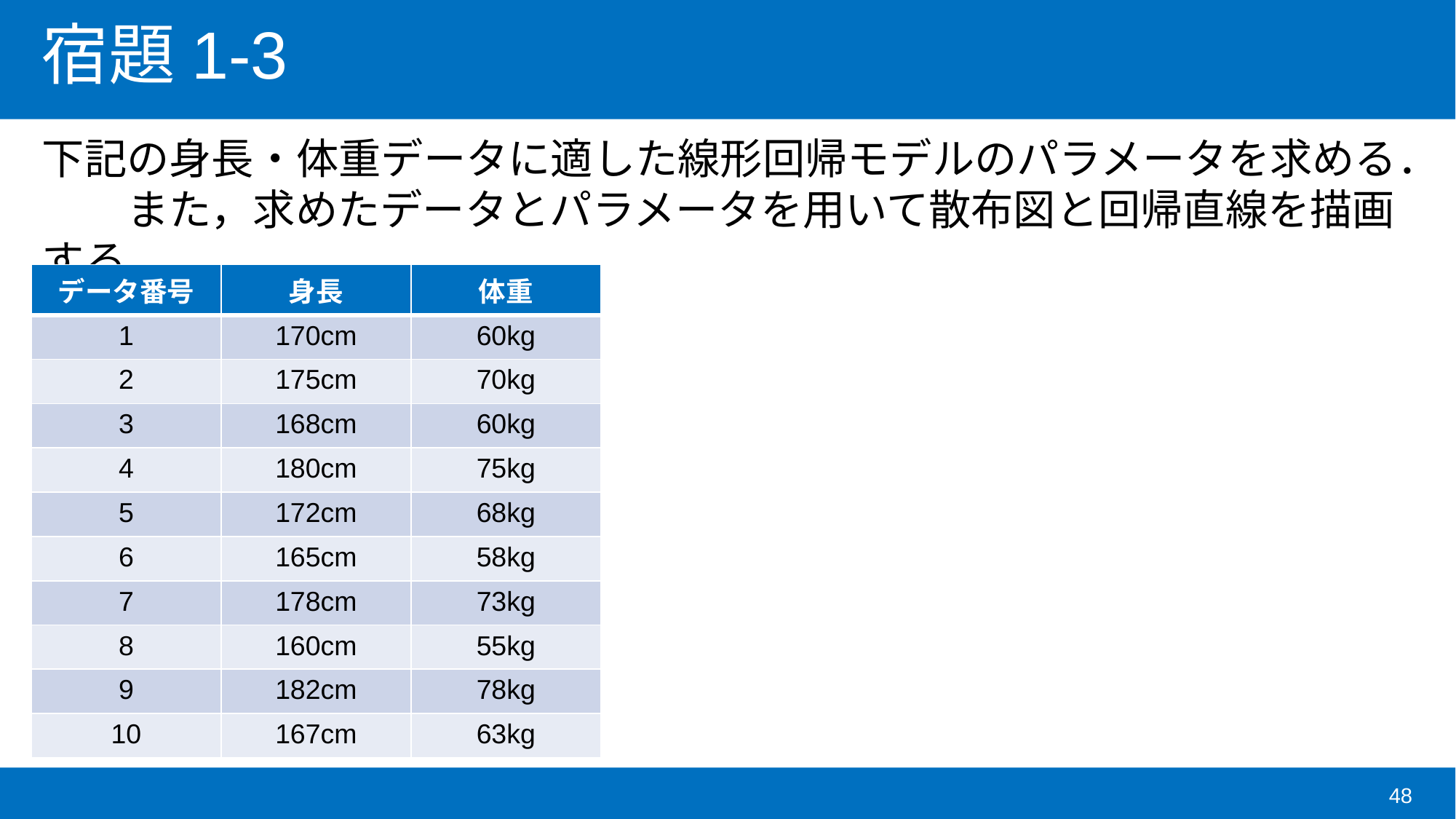

# 宿題1-3
下記の身長・体重データに適した線形回帰モデルのパラメータを求める．　　また，求めたデータとパラメータを用いて散布図と回帰直線を描画する
| データ番号 | 身長 | 体重 |
| --- | --- | --- |
| 1 | 170cm | 60kg |
| 2 | 175cm | 70kg |
| 3 | 168cm | 60kg |
| 4 | 180cm | 75kg |
| 5 | 172cm | 68kg |
| 6 | 165cm | 58kg |
| 7 | 178cm | 73kg |
| 8 | 160cm | 55kg |
| 9 | 182cm | 78kg |
| 10 | 167cm | 63kg |
48